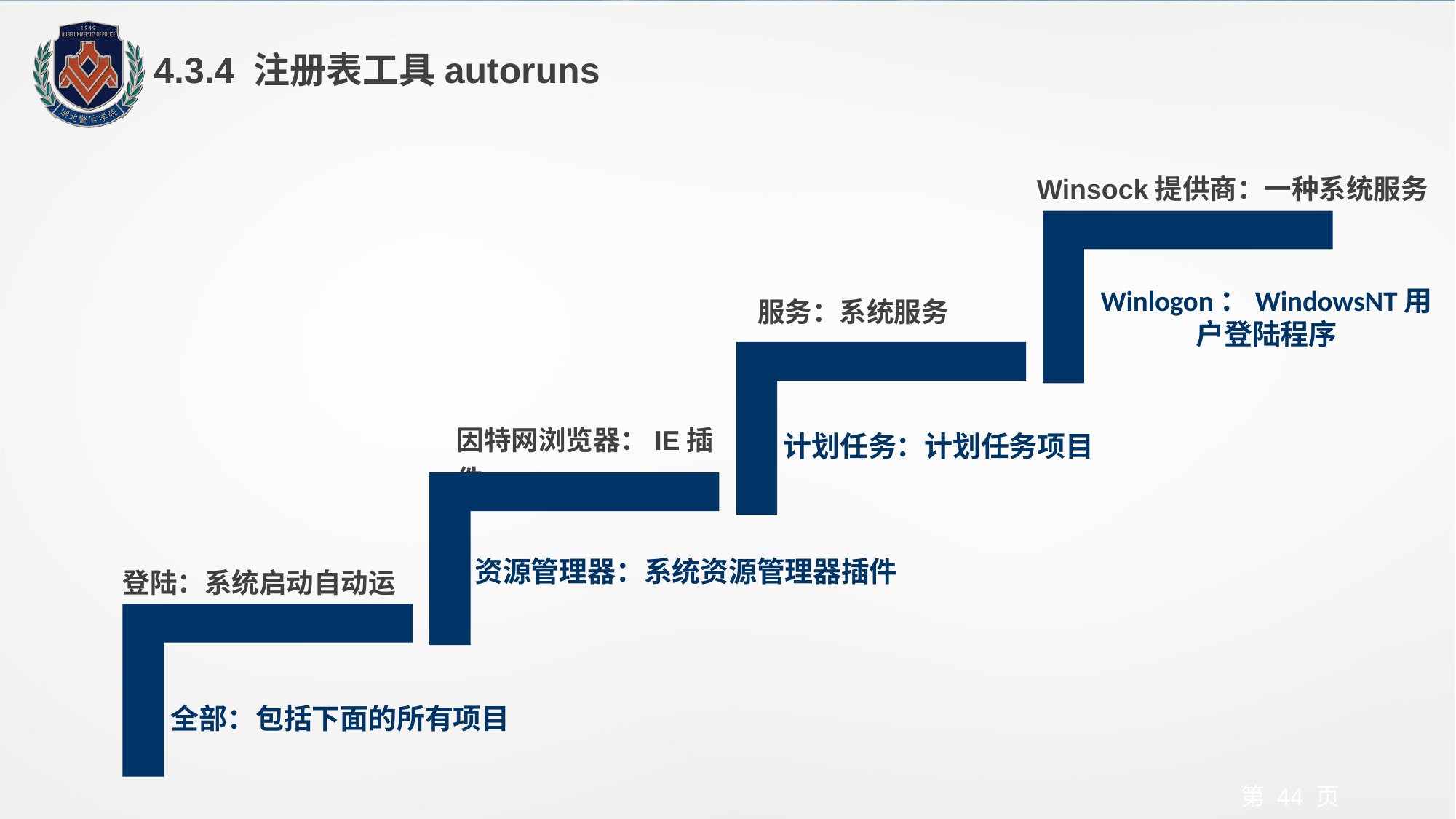

4.3.4 注册表工具autoruns

Winsock提供商：一种系统服务

Winlogon：WindowsNT用户登陆程序
服务：系统服务

计划任务：计划任务项目
因特网浏览器：IE插件

资源管理器：系统资源管理器插件
登陆：系统启动自动运行项目

全部：包括下面的所有项目